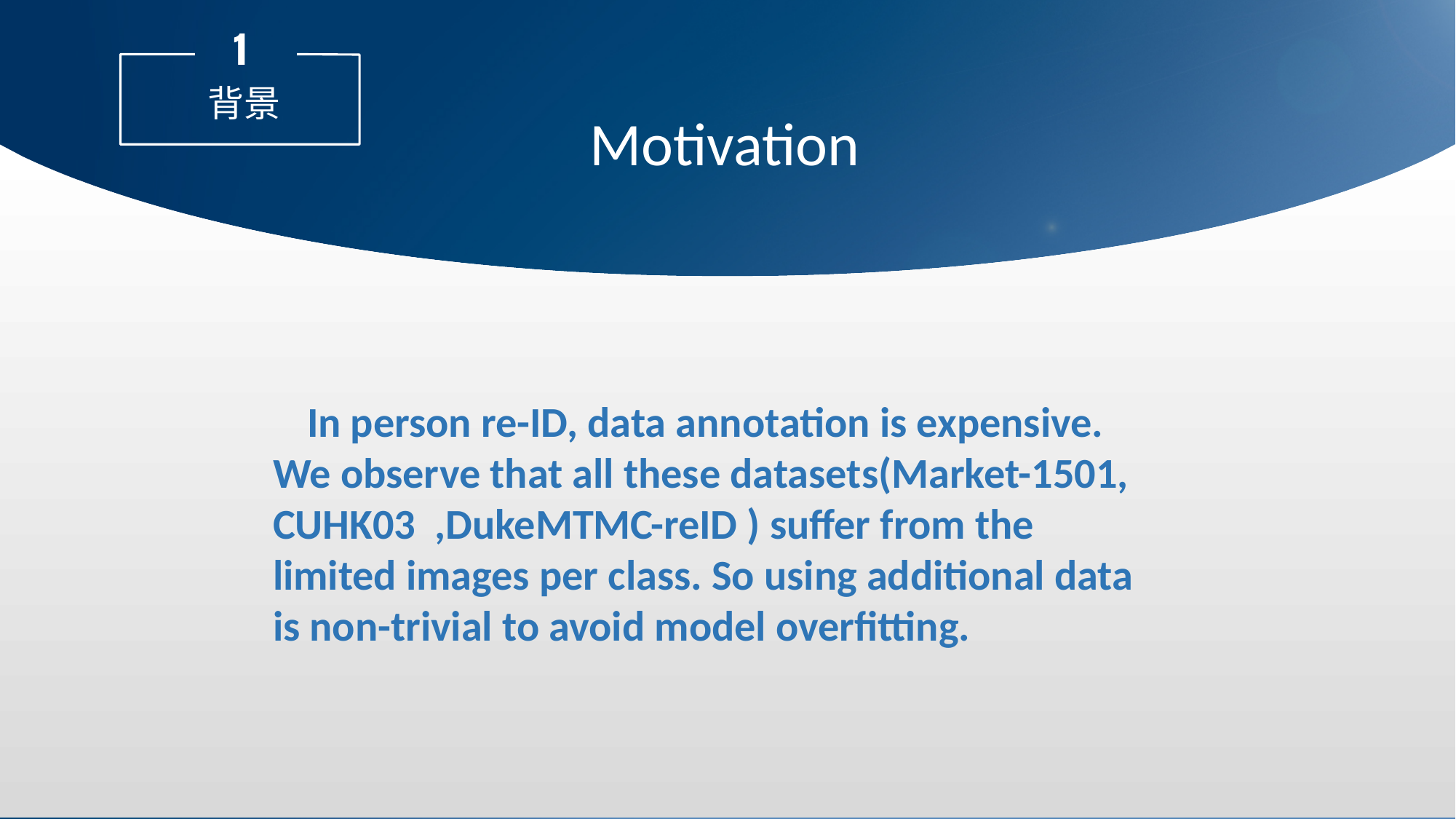

1

背景
Motivation

    In person re-ID, data annotation is expensive. We observe that all these datasets(Market-1501, CUHK03  ,DukeMTMC-reID ) suffer from the limited images per class. So using additional data is non-trivial to avoid model overfitting.